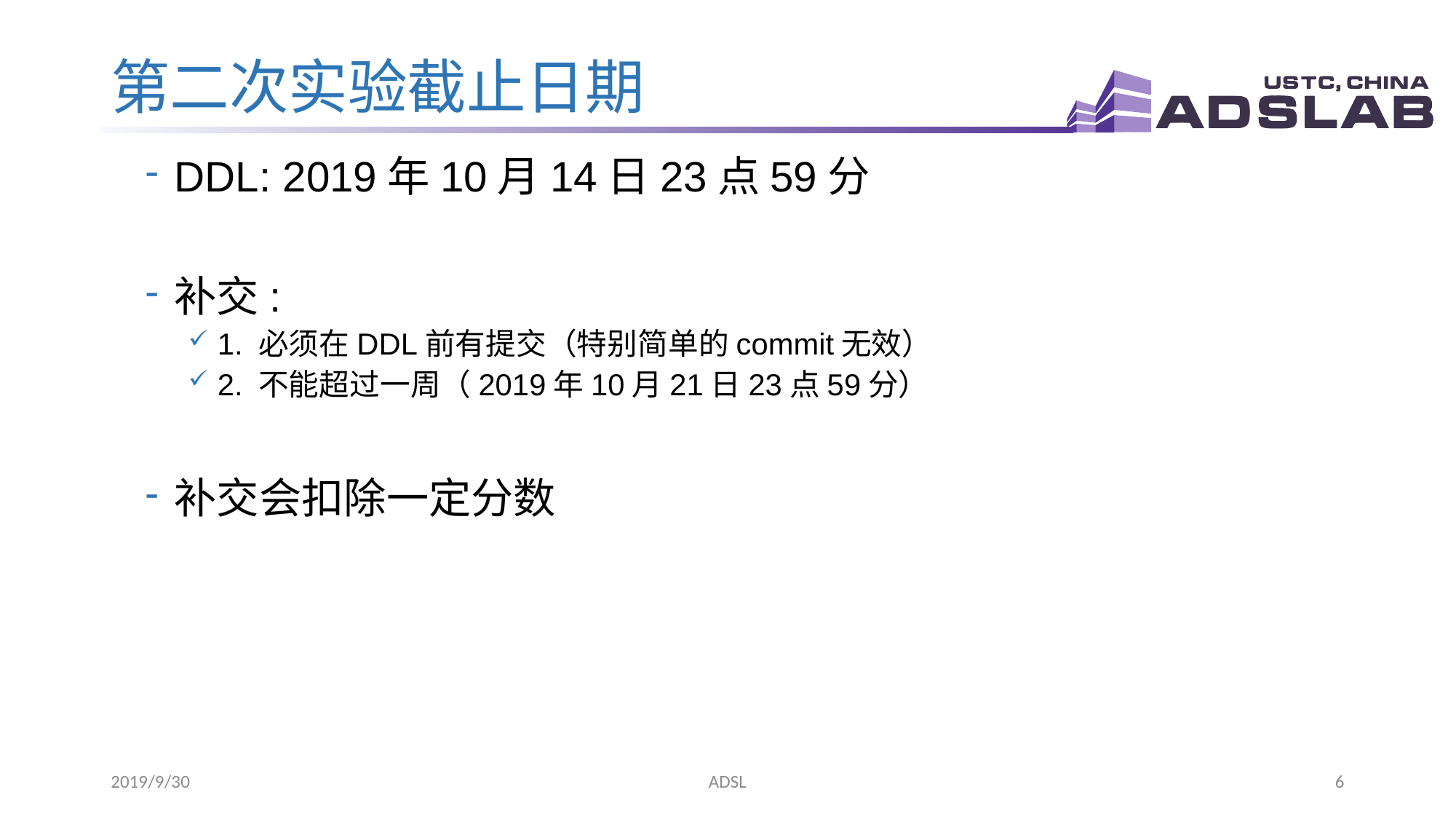

# 第二次实验截止日期
DDL: 2019年10月14日23点59分

补交:
1. 必须在DDL前有提交（特别简单的commit无效）
2. 不能超过一周（2019年10月21日23点59分）

补交会扣除一定分数
2019/9/30
ADSL
6